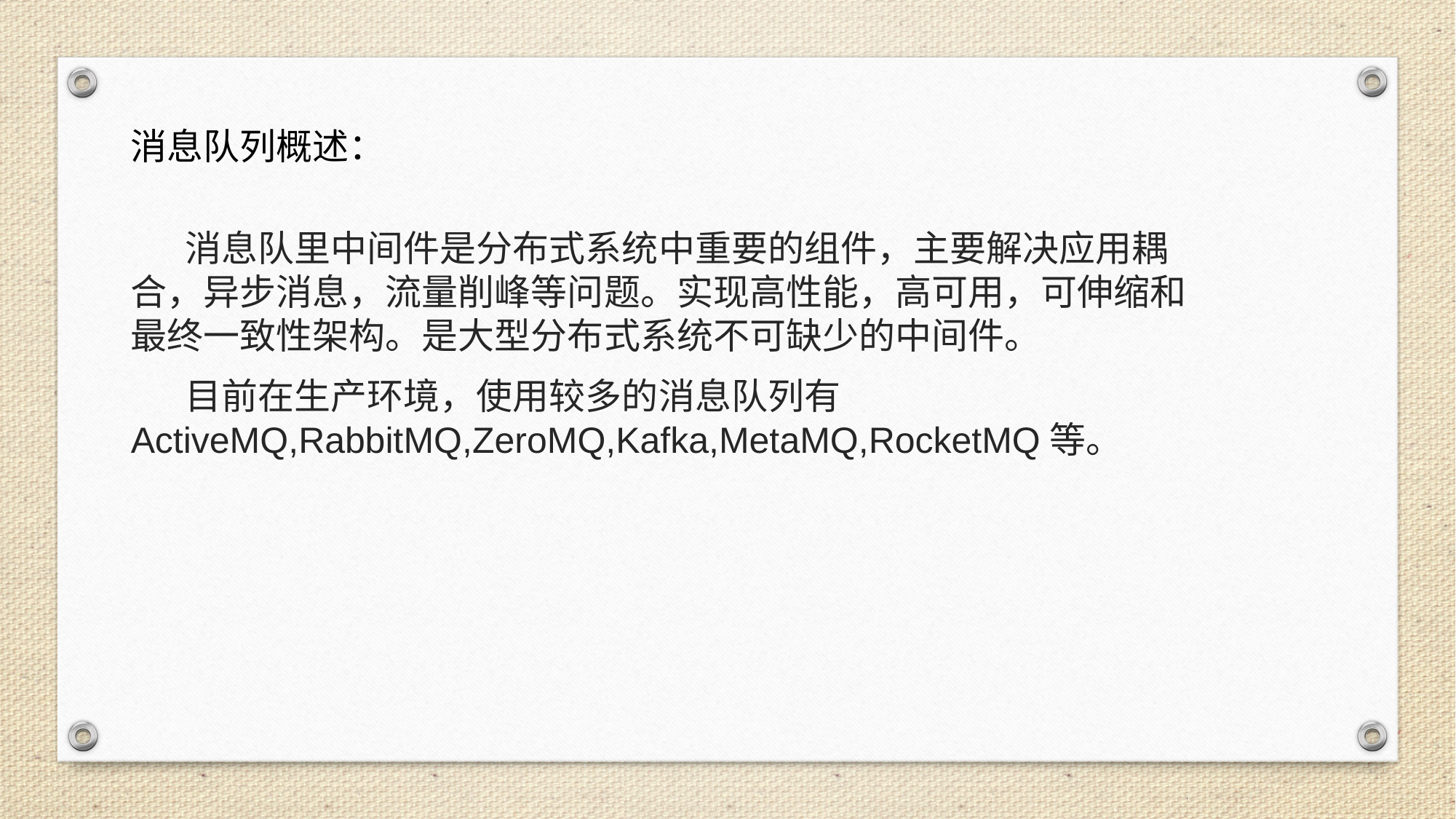

消息队列概述：
消息队里中间件是分布式系统中重要的组件，主要解决应用耦合，异步消息，流量削峰等问题。实现高性能，高可用，可伸缩和最终一致性架构。是大型分布式系统不可缺少的中间件。
目前在生产环境，使用较多的消息队列有ActiveMQ,RabbitMQ,ZeroMQ,Kafka,MetaMQ,RocketMQ等。